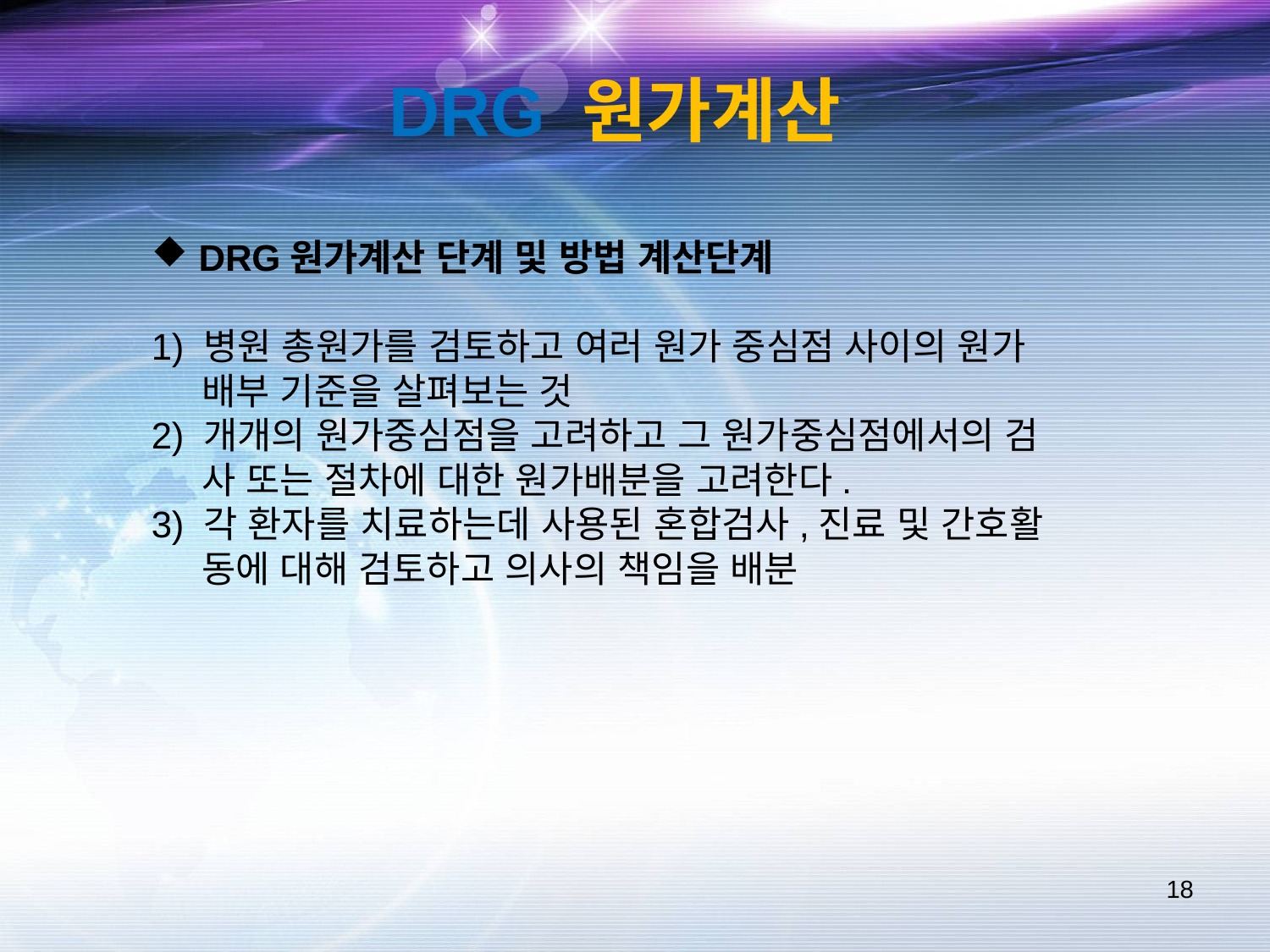

DRG 원가계산
 DRG원가계산 단계 및 방법 계산단계

1) 병원 총원가를 검토하고 여러 원가 중심점 사이의 원가
    배부 기준을 살펴보는 것
2) 개개의 원가중심점을 고려하고 그 원가중심점에서의 검
    사 또는 절차에 대한 원가배분을 고려한다.
3) 각 환자를 치료하는데 사용된 혼합검사,진료 및 간호활
    동에 대해 검토하고 의사의 책임을 배분

18